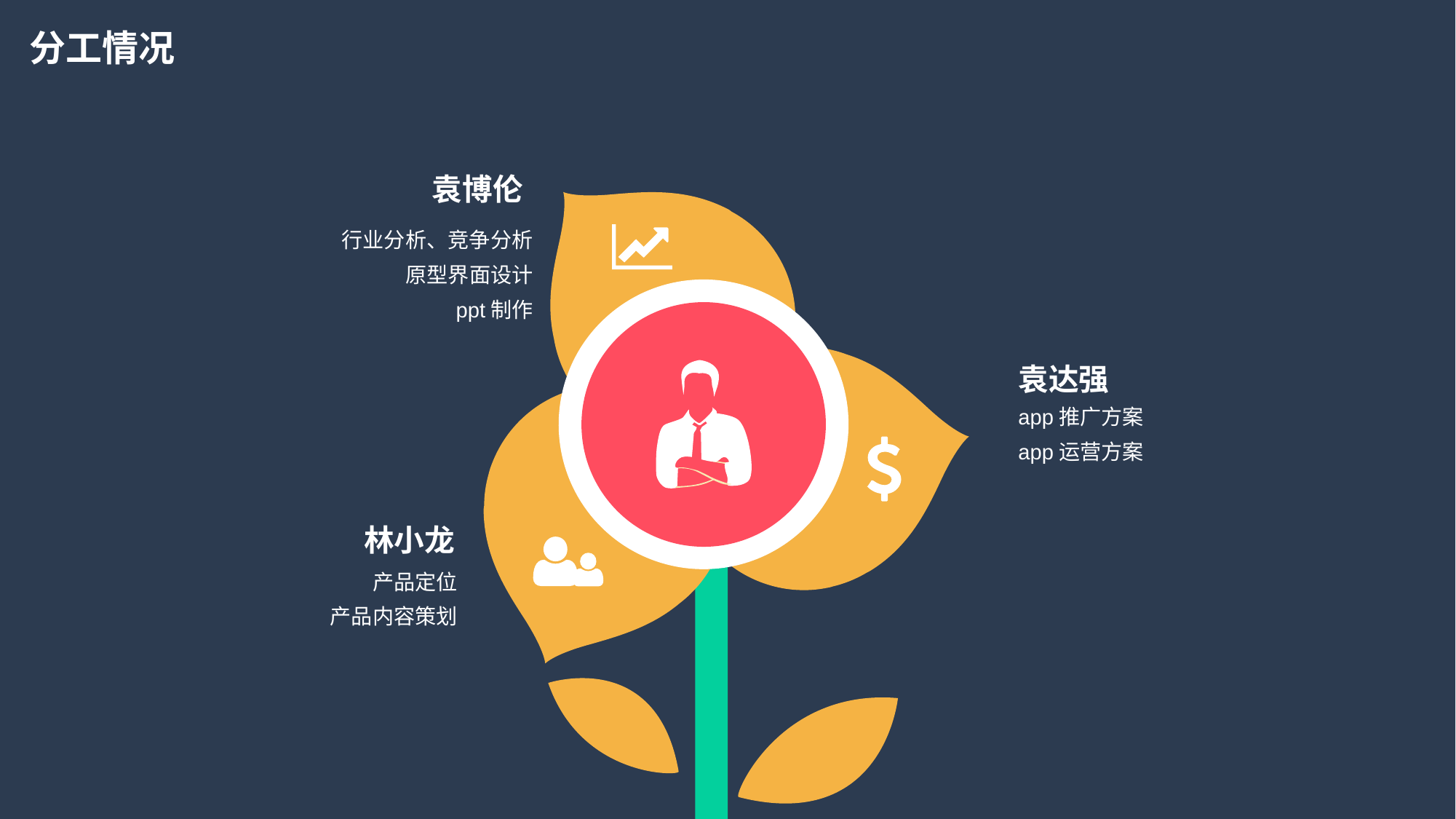

分工情况
袁博伦

行业分析、竞争分析
原型界面设计
ppt制作

袁达强

app推广方案
app运营方案

林小龙

产品定位
产品内容策划